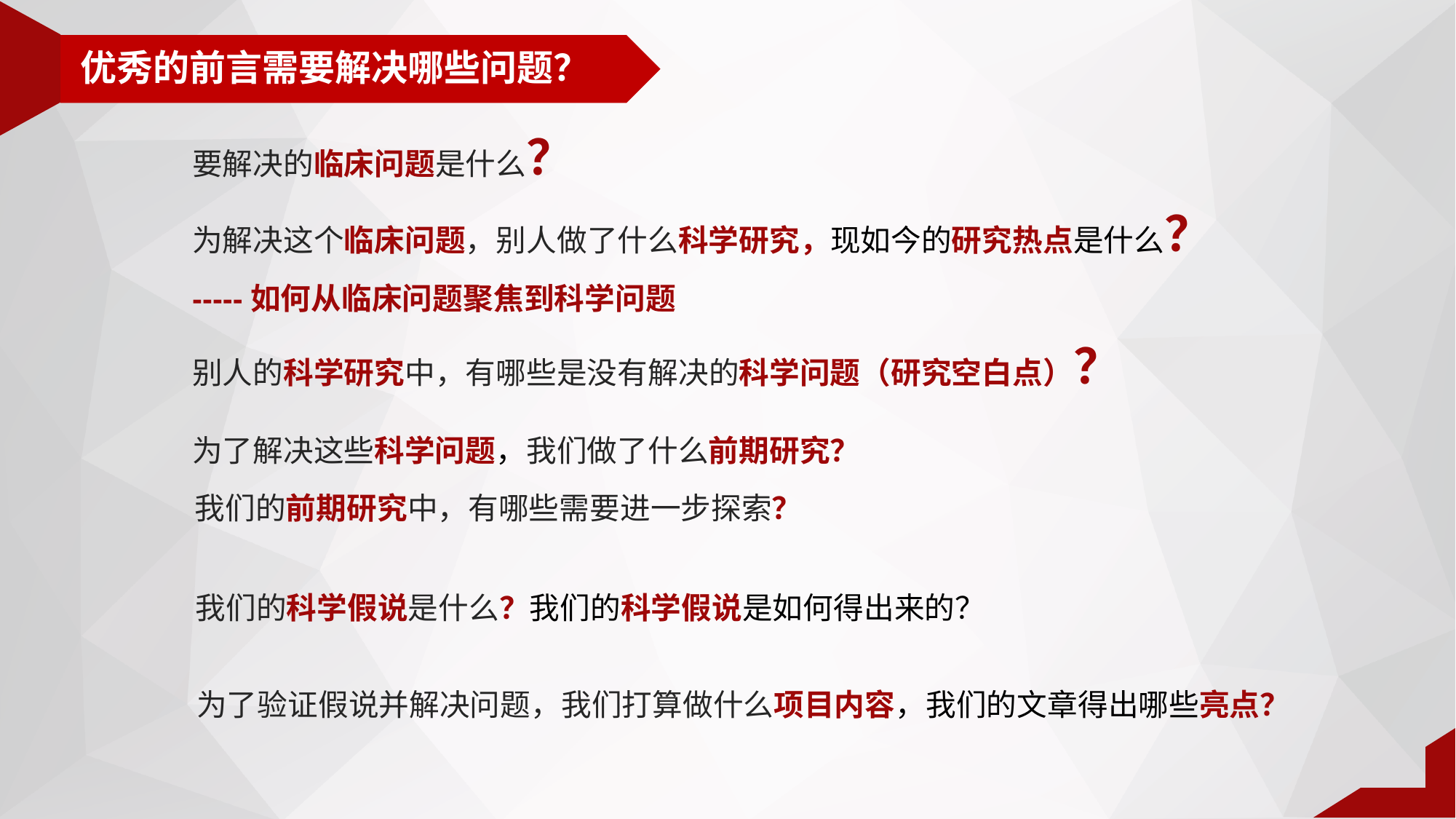

优秀的前言需要解决哪些问题？
要解决的临床问题是什么？
为解决这个临床问题，别人做了什么科学研究，现如今的研究热点是什么？
-----如何从临床问题聚焦到科学问题
别人的科学研究中，有哪些是没有解决的科学问题（研究空白点）？
为了解决这些科学问题，我们做了什么前期研究？
我们的前期研究中，有哪些需要进一步探索？
我们的科学假说是什么？我们的科学假说是如何得出来的？
为了验证假说并解决问题，我们打算做什么项目内容，我们的文章得出哪些亮点？